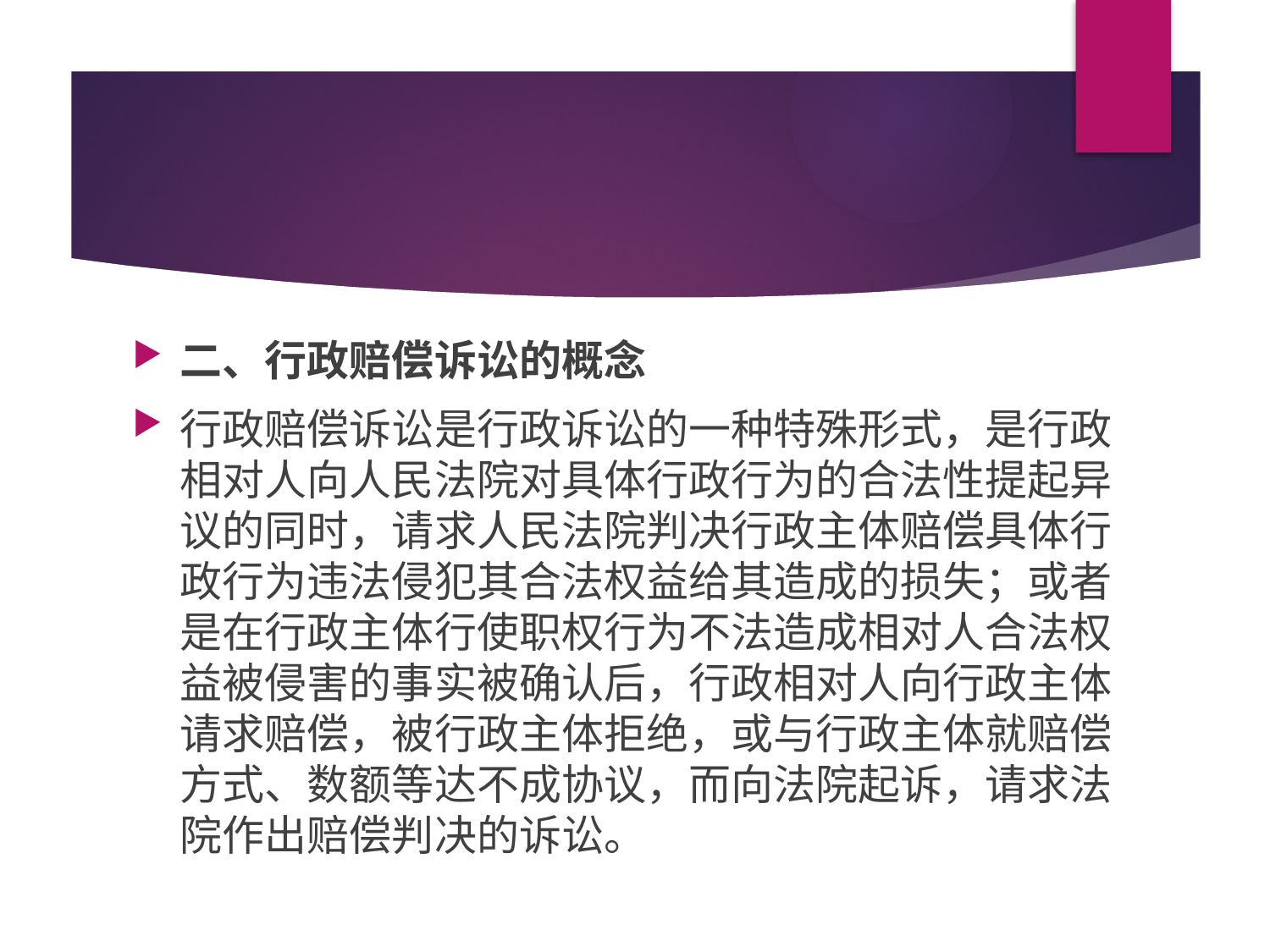

7
#
二、行政赔偿诉讼的概念
行政赔偿诉讼是行政诉讼的一种特殊形式，是行政相对人向人民法院对具体行政行为的合法性提起异议的同时，请求人民法院判决行政主体赔偿具体行政行为违法侵犯其合法权益给其造成的损失；或者是在行政主体行使职权行为不法造成相对人合法权益被侵害的事实被确认后，行政相对人向行政主体请求赔偿，被行政主体拒绝，或与行政主体就赔偿方式、数额等达不成协议，而向法院起诉，请求法院作出赔偿判决的诉讼。